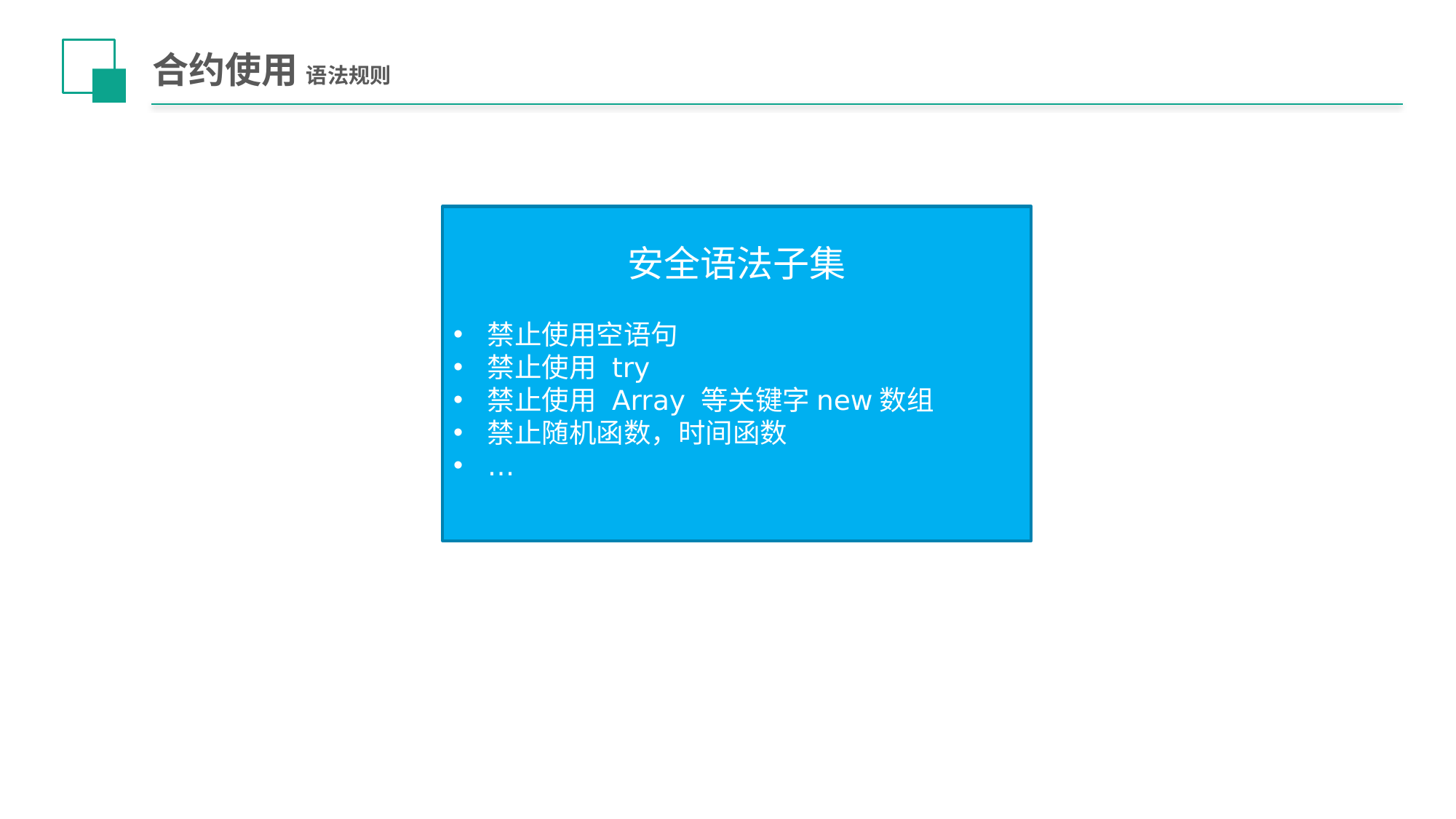

# 合约使用 语法规则
安全语法子集

禁止使用空语句
禁止使用 try
禁止使用 Array 等关键字new数组
禁止随机函数，时间函数
…